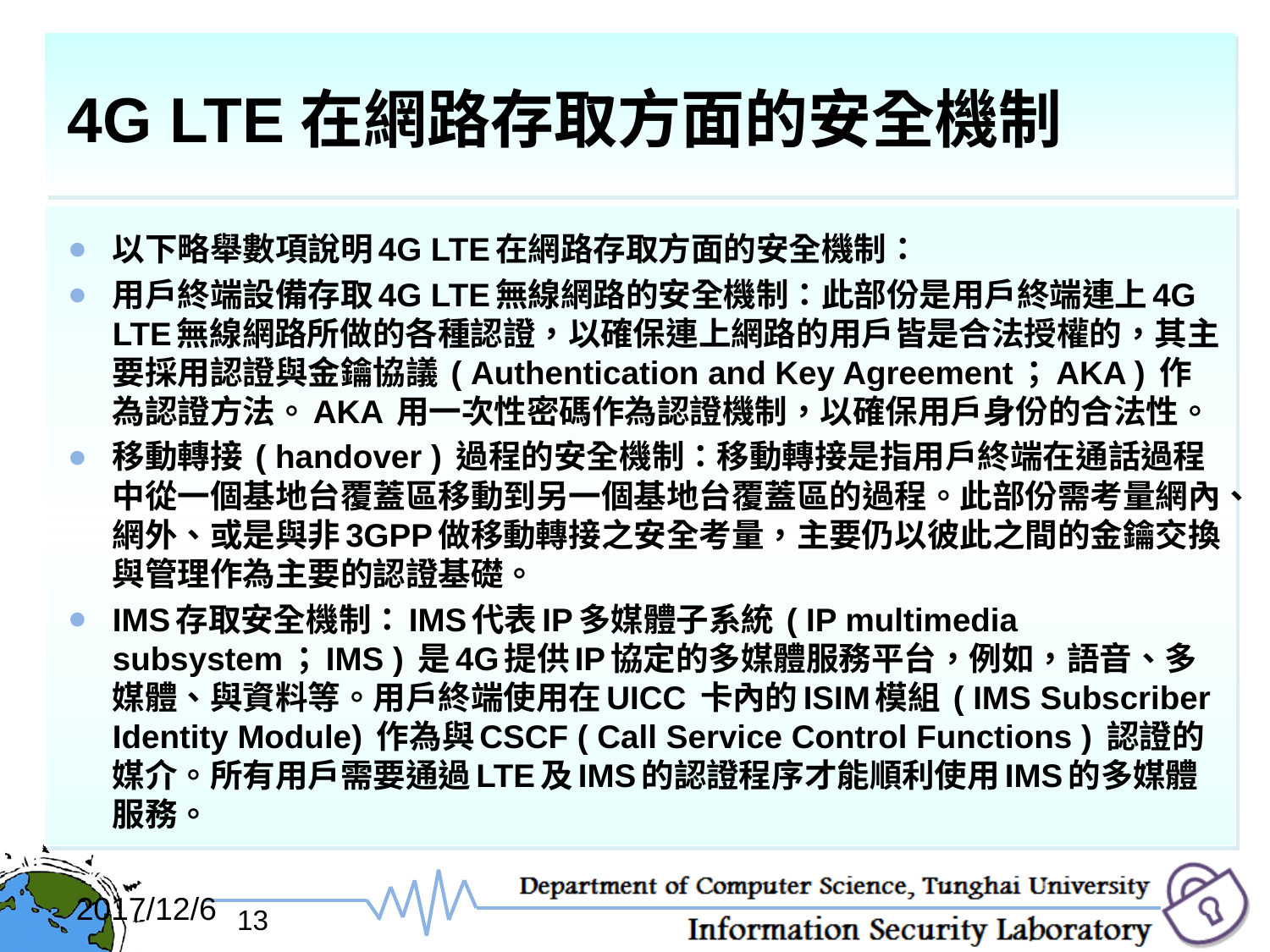

# 4G LTE在網路存取方面的安全機制
以下略舉數項說明4G LTE在網路存取方面的安全機制：
用戶終端設備存取4G LTE無線網路的安全機制：此部份是用戶終端連上4G LTE無線網路所做的各種認證，以確保連上網路的用戶皆是合法授權的，其主要採用認證與金鑰協議 ( Authentication and Key Agreement；AKA ) 作為認證方法。AKA 用一次性密碼作為認證機制，以確保用戶身份的合法性。
移動轉接 ( handover ) 過程的安全機制：移動轉接是指用戶終端在通話過程中從一個基地台覆蓋區移動到另一個基地台覆蓋區的過程。此部份需考量網內、網外、或是與非3GPP做移動轉接之安全考量，主要仍以彼此之間的金鑰交換與管理作為主要的認證基礎。
IMS存取安全機制：IMS代表IP多媒體子系統 ( IP multimedia subsystem；IMS ) 是4G提供IP協定的多媒體服務平台，例如，語音、多媒體、與資料等。用戶終端使用在UICC 卡內的ISIM模組 ( IMS Subscriber Identity Module) 作為與CSCF ( Call Service Control Functions ) 認證的媒介。所有用戶需要通過LTE及IMS的認證程序才能順利使用IMS的多媒體服務。
2017/12/6
13